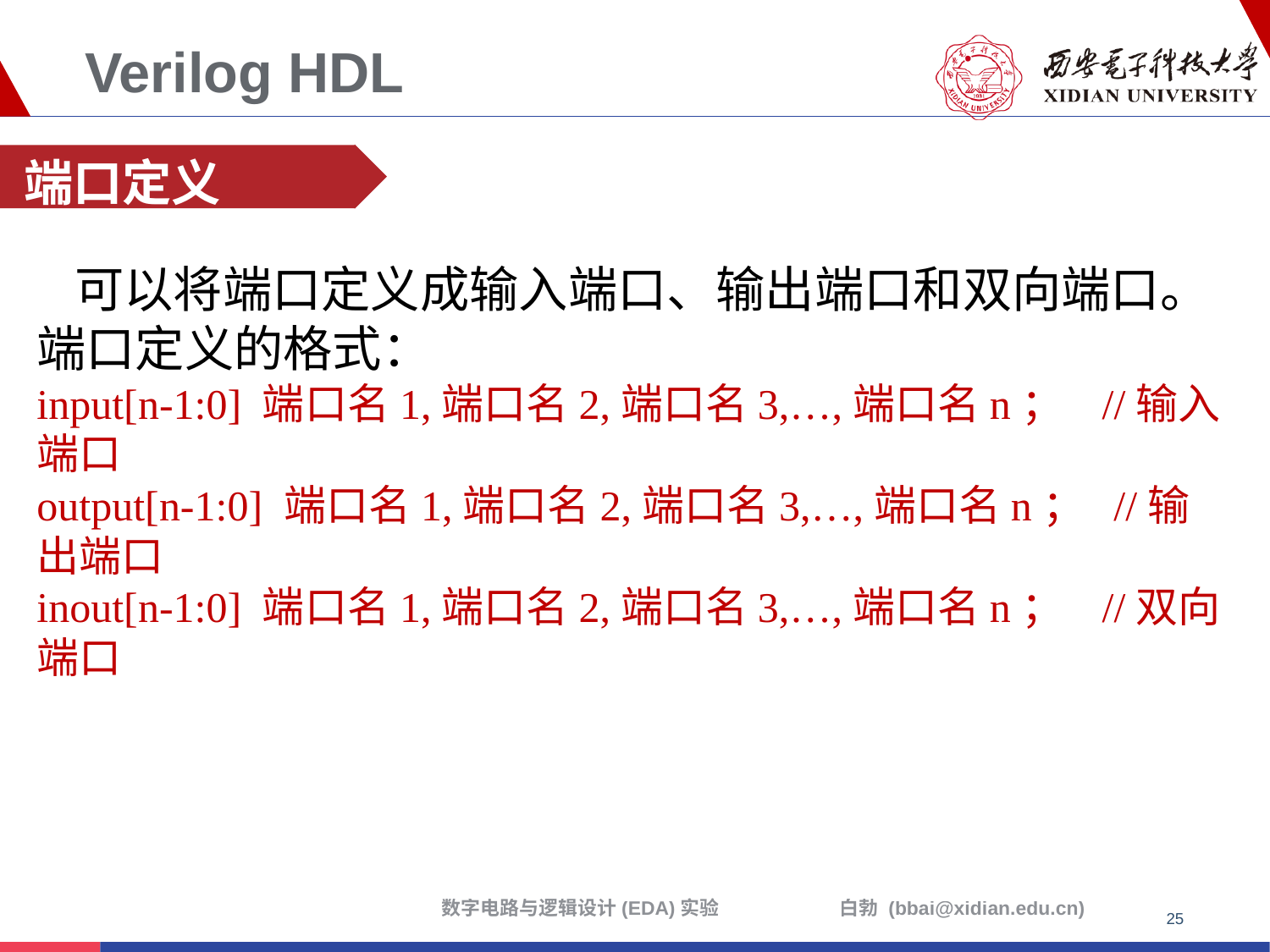

# Verilog HDL
端口定义
可以将端口定义成输入端口、输出端口和双向端口。端口定义的格式：
input[n-1:0] 端口名1,端口名2,端口名3,…,端口名n；   //输入端口
output[n-1:0] 端口名1,端口名2,端口名3,…,端口名n；  //输出端口
inout[n-1:0] 端口名1,端口名2,端口名3,…,端口名n；   //双向端口
25